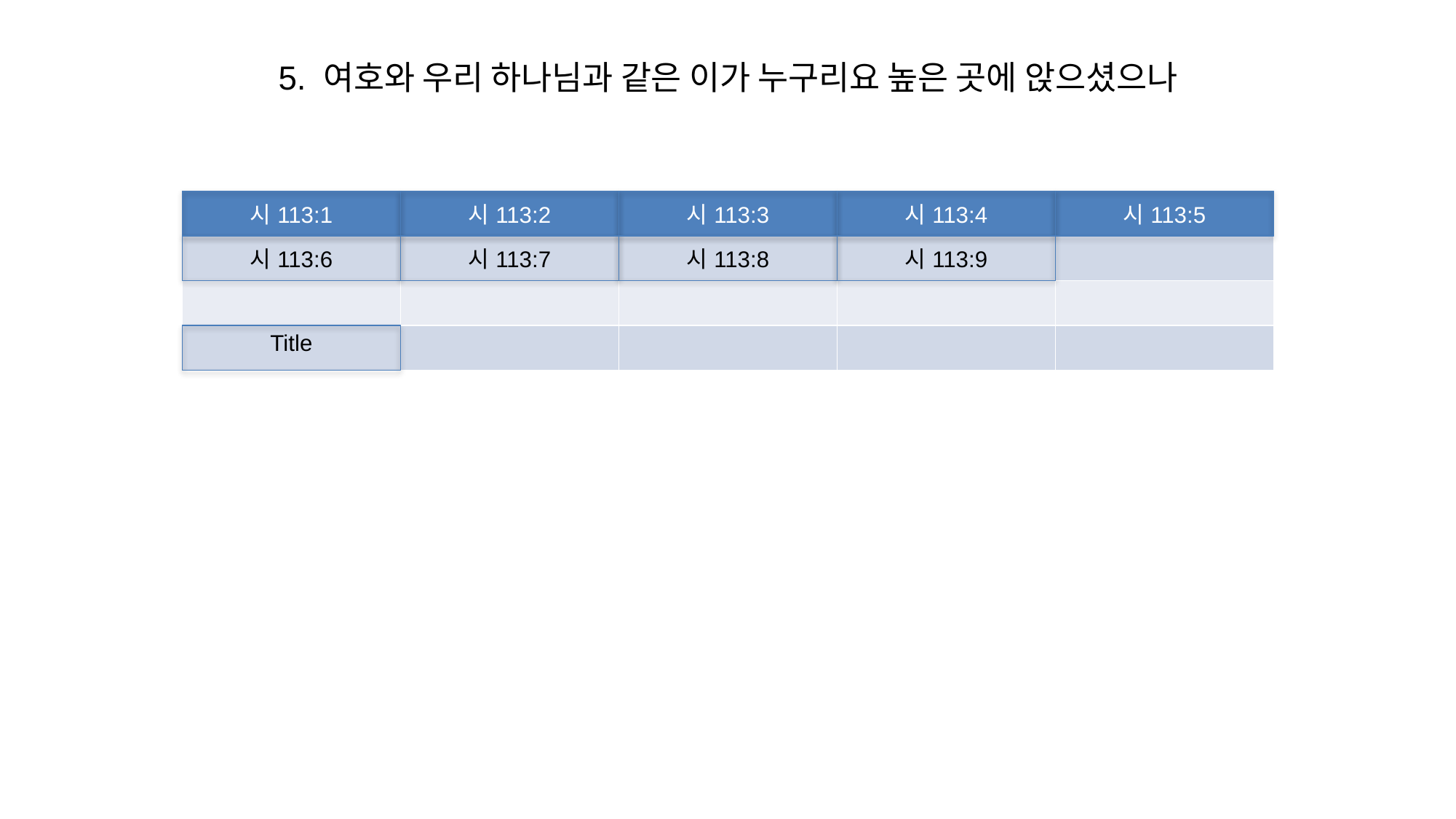

5. 여호와 우리 하나님과 같은 이가 누구리요 높은 곳에 앉으셨으나
| 시113:1 | 시113:2 | 시113:3 | 시113:4 | 시113:5 |
| --- | --- | --- | --- | --- |
| 시113:6 | 시113:7 | 시113:8 | 시113:9 |  |
|  |  |  |  |  |
| Title |  |  |  |  |